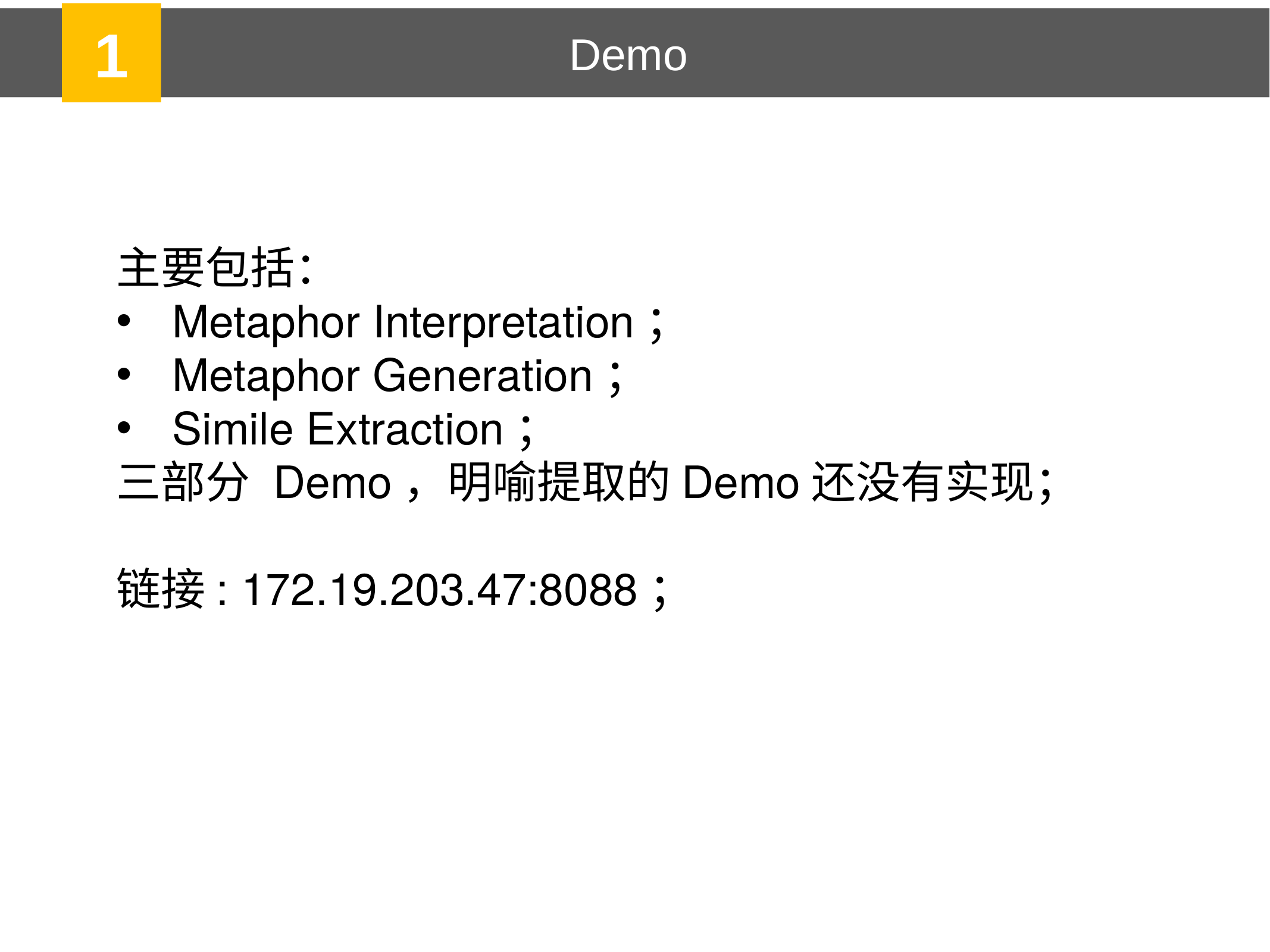

1

Demo
主要包括：
Metaphor Interpretation；
Metaphor Generation；
Simile Extraction；
三部分 Demo，明喻提取的Demo还没有实现；

链接: 172.19.203.47:8088；